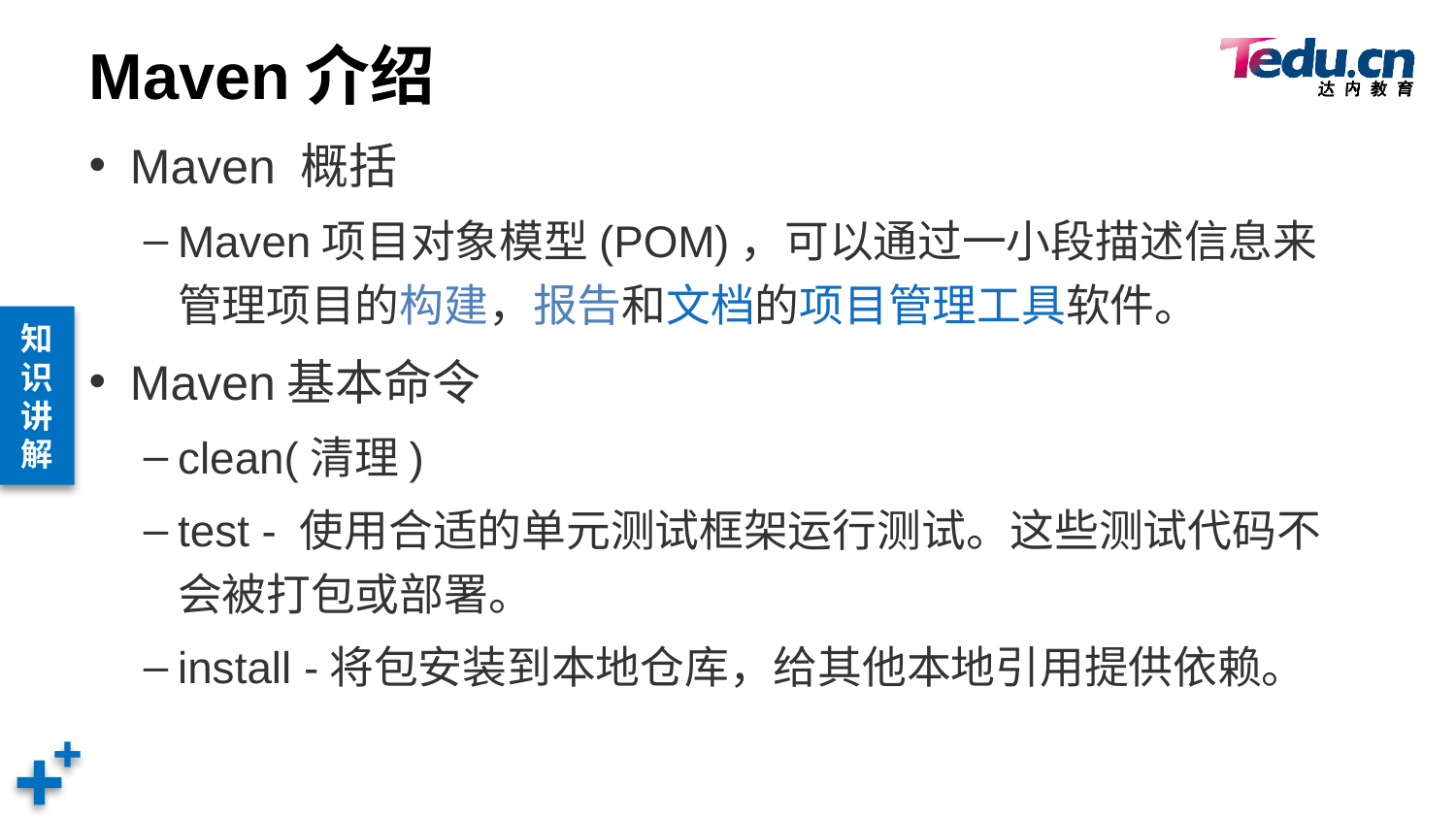

# Maven介绍
Maven 概括
Maven项目对象模型(POM)，可以通过一小段描述信息来管理项目的构建，报告和文档的项目管理工具软件。
Maven基本命令
clean(清理)
test - 使用合适的单元测试框架运行测试。这些测试代码不会被打包或部署。
install -将包安装到本地仓库，给其他本地引用提供依赖。